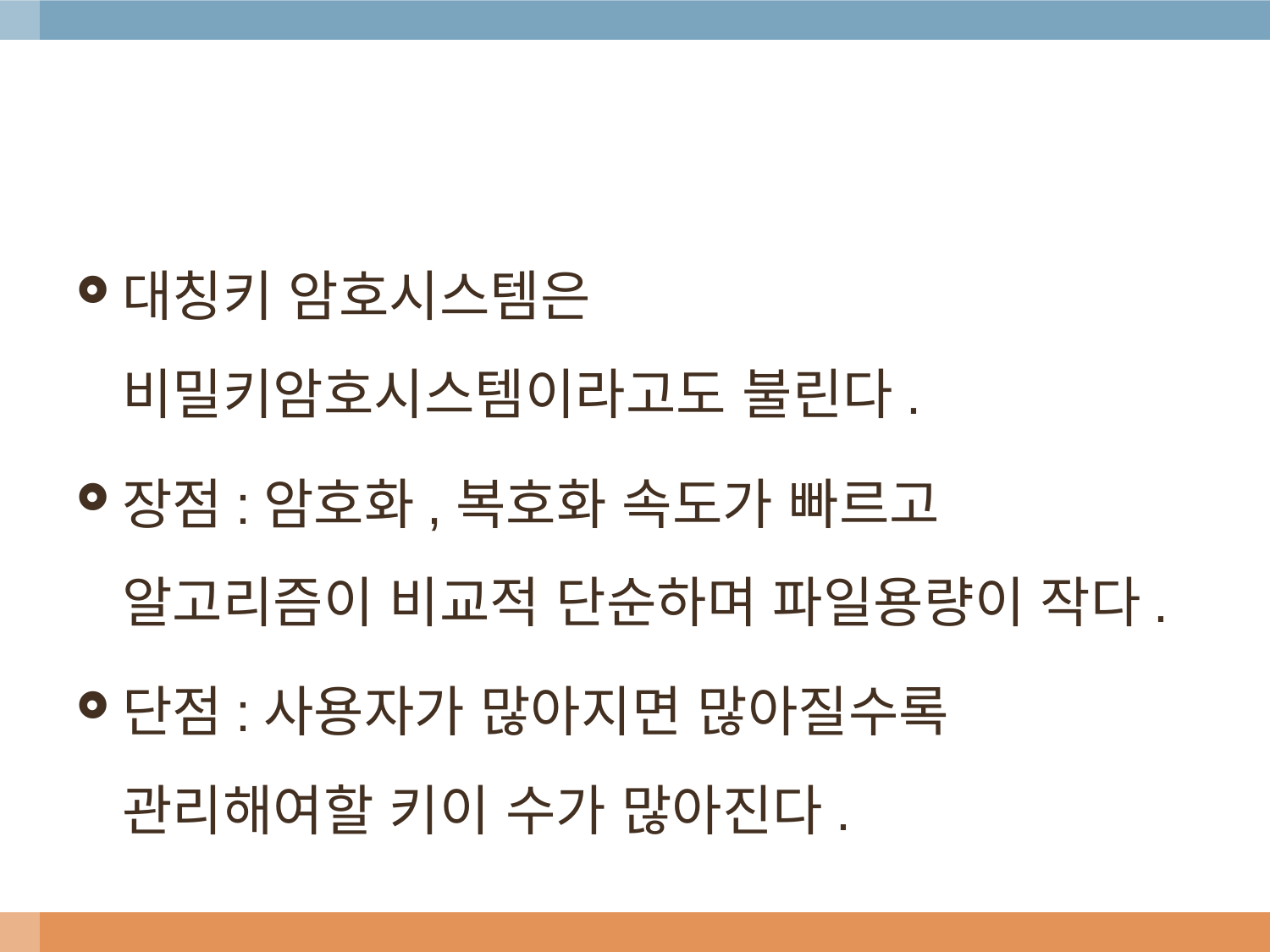

#
대칭키 암호시스템은 비밀키암호시스템이라고도 불린다.
장점:암호화,복호화 속도가 빠르고 알고리즘이 비교적 단순하며 파일용량이 작다.
단점:사용자가 많아지면 많아질수록 관리해여할 키이 수가 많아진다.